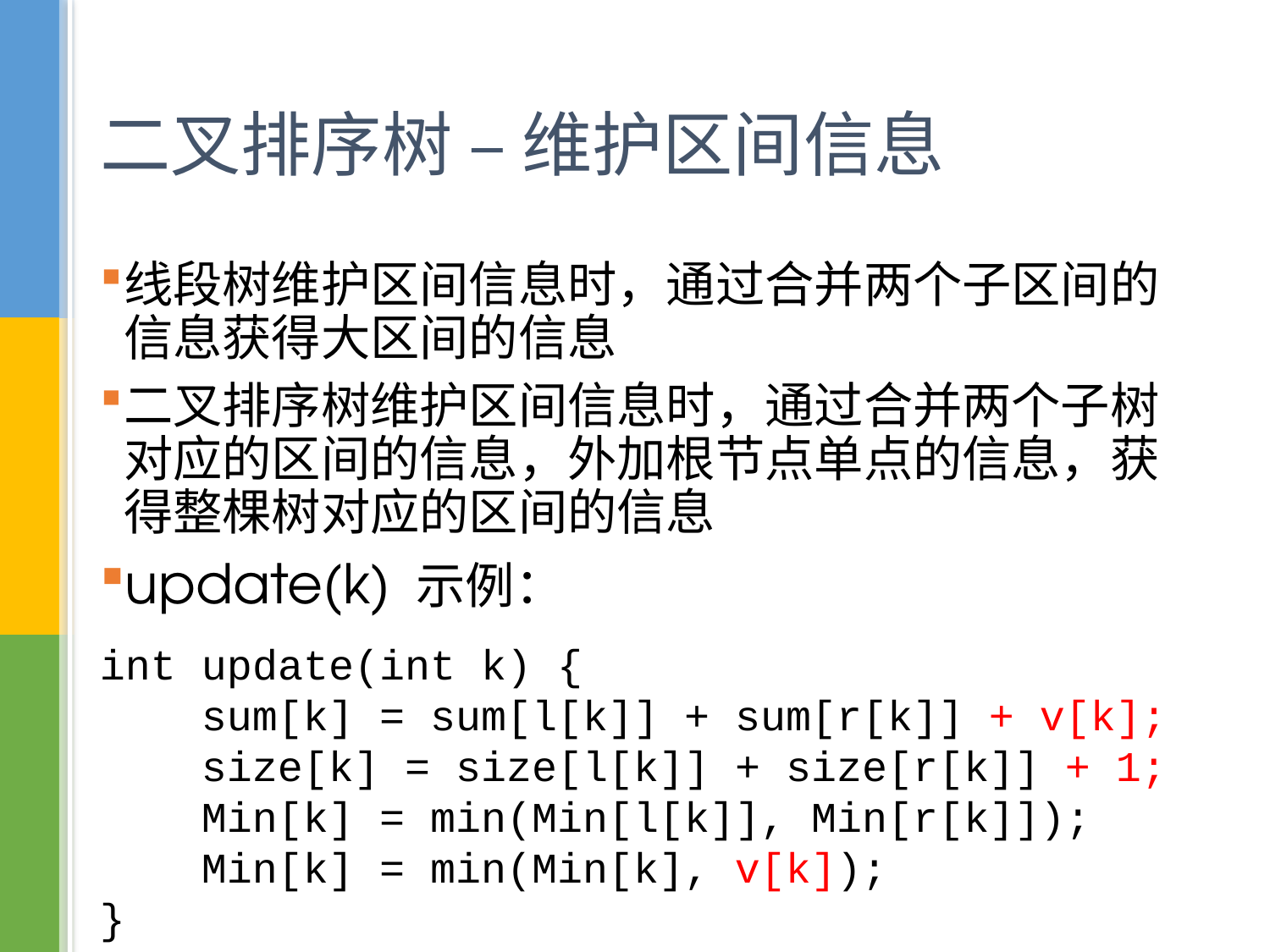

# 二叉排序树 – 维护区间信息
线段树维护区间信息时，通过合并两个子区间的信息获得大区间的信息
二叉排序树维护区间信息时，通过合并两个子树对应的区间的信息，外加根节点单点的信息，获得整棵树对应的区间的信息
update(k) 示例：

int update(int k) {
    sum[k] = sum[l[k]] + sum[r[k]] + v[k];
    size[k] = size[l[k]] + size[r[k]] + 1;
    Min[k] = min(Min[l[k]], Min[r[k]]);
    Min[k] = min(Min[k], v[k]);
}